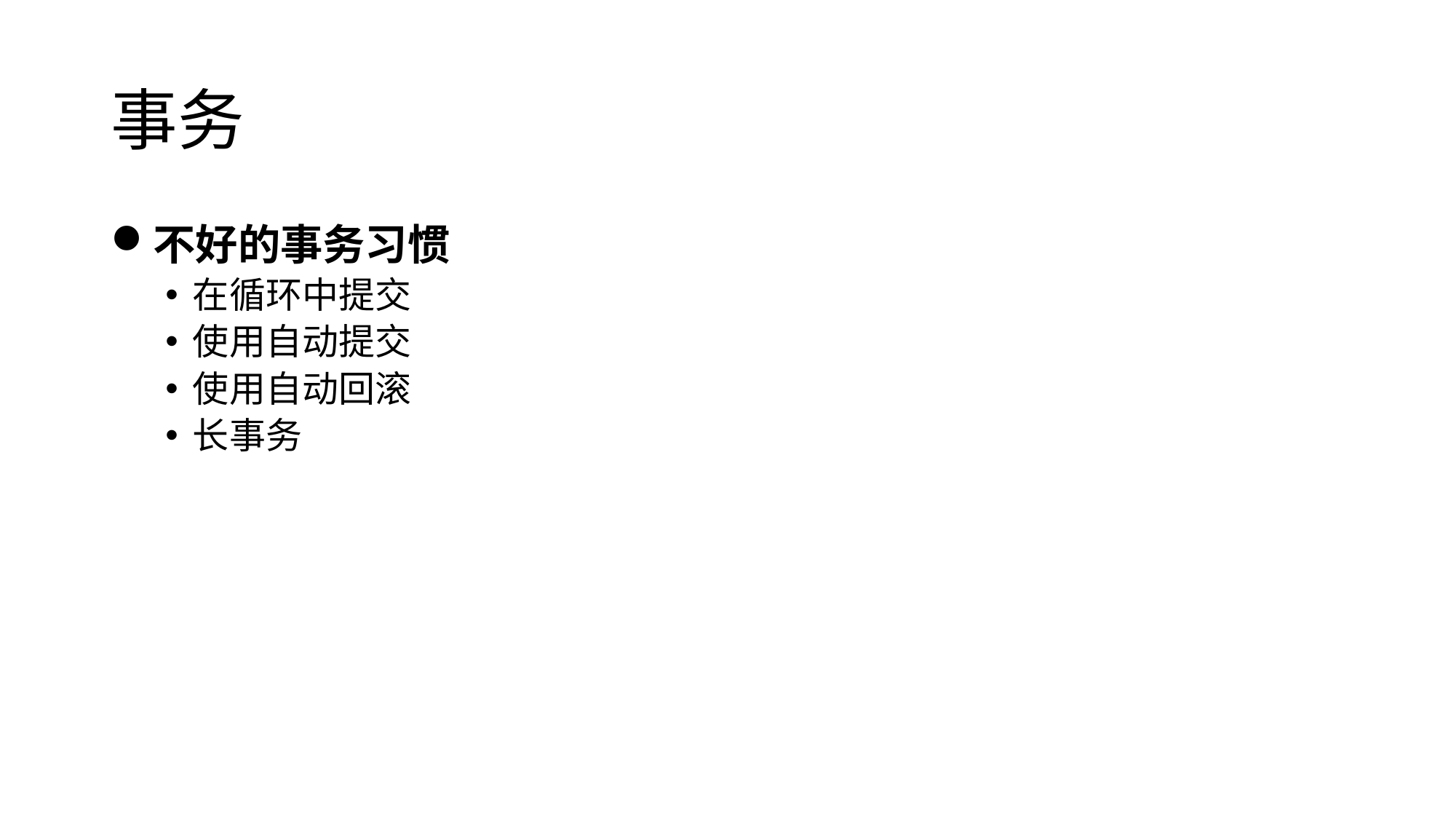

# 事务
不好的事务习惯
在循环中提交
使用自动提交
使用自动回滚
长事务